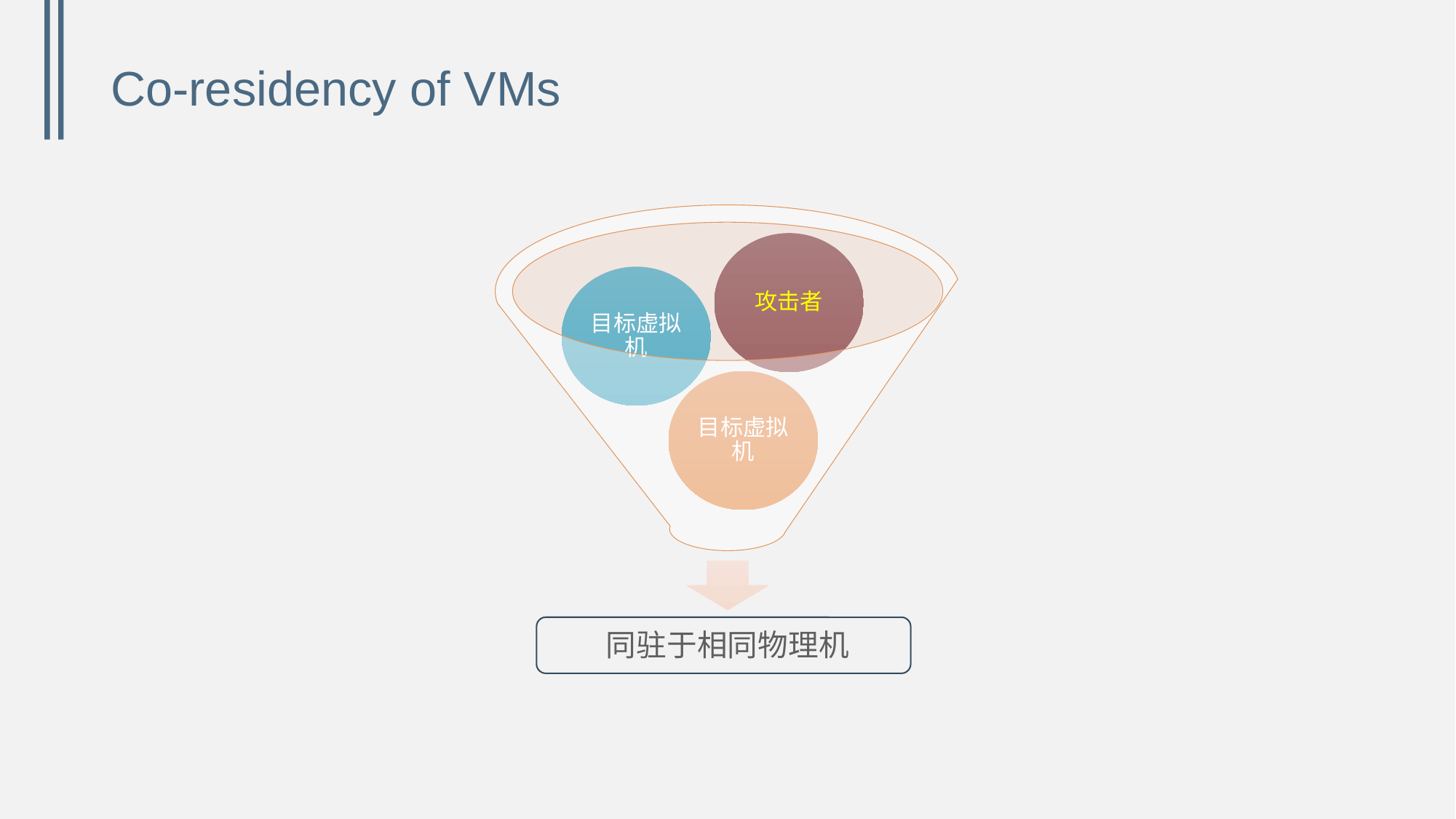

# Co-residency of VMs
同驻于相同物理机
目标虚拟机
目标虚拟机
攻击者